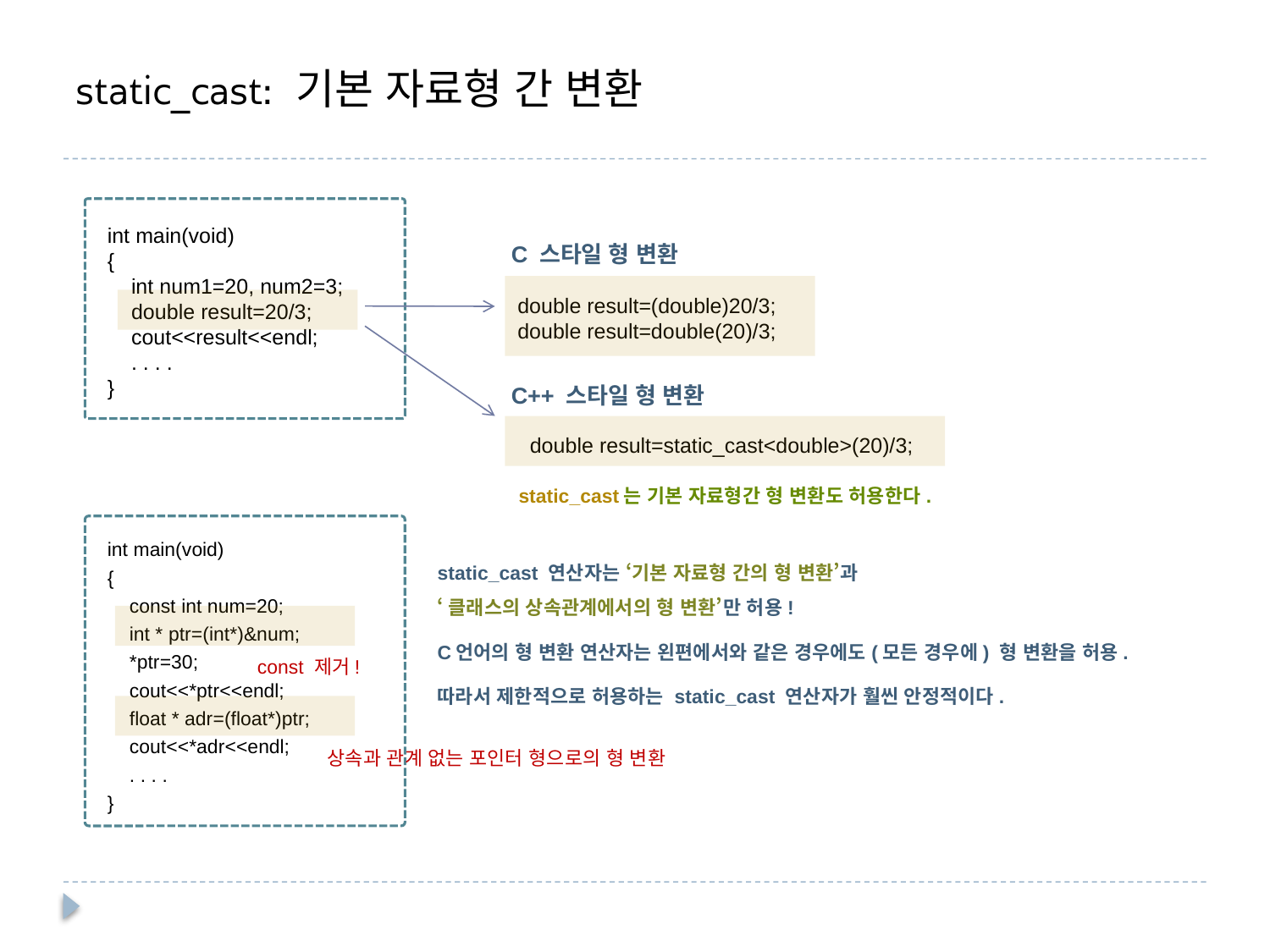

윤성우의 열혈
C++ 프로그래밍
# static_cast: 기본 자료형 간 변환

int main(void)
{
    int num1=20, num2=3;
    double result=20/3;
    cout<<result<<endl;
    . . . .
}
C 스타일 형 변환

double result=(double)20/3;
double result=double(20)/3;

C++ 스타일 형 변환

double result=static_cast<double>(20)/3;
static_cast는 기본 자료형간 형 변환도 허용한다.

int main(void)
{
    const int num=20;
    int * ptr=(int*)&num;
    *ptr=30;
    cout<<*ptr<<endl;
    float * adr=(float*)ptr;
    cout<<*adr<<endl;
    . . . .
}
static_cast 연산자는 ‘기본 자료형 간의 형 변환’과
‘클래스의 상속관계에서의 형 변환’만 허용!

C언어의 형 변환 연산자는 왼편에서와 같은 경우에도(모든 경우에) 형 변환을 허용.

따라서 제한적으로 허용하는 static_cast 연산자가 훨씬 안정적이다.

const 제거!

상속과 관계 없는 포인터 형으로의 형 변환